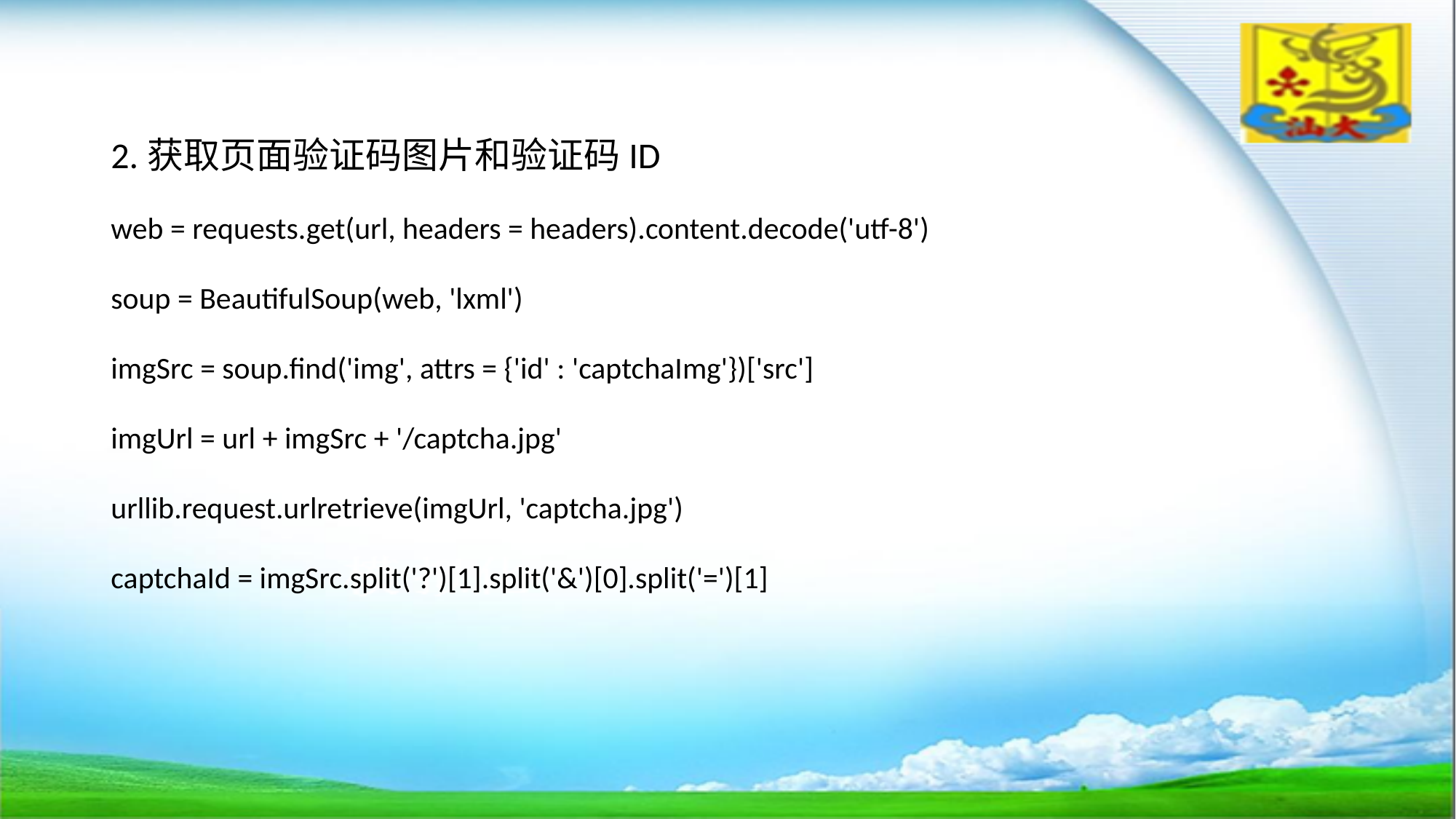

2.获取页面验证码图片和验证码ID
web = requests.get(url, headers = headers).content.decode('utf-8')
soup = BeautifulSoup(web, 'lxml')
imgSrc = soup.find('img', attrs = {'id' : 'captchaImg'})['src']
imgUrl = url + imgSrc + '/captcha.jpg'
urllib.request.urlretrieve(imgUrl, 'captcha.jpg')
captchaId = imgSrc.split('?')[1].split('&')[0].split('=')[1]